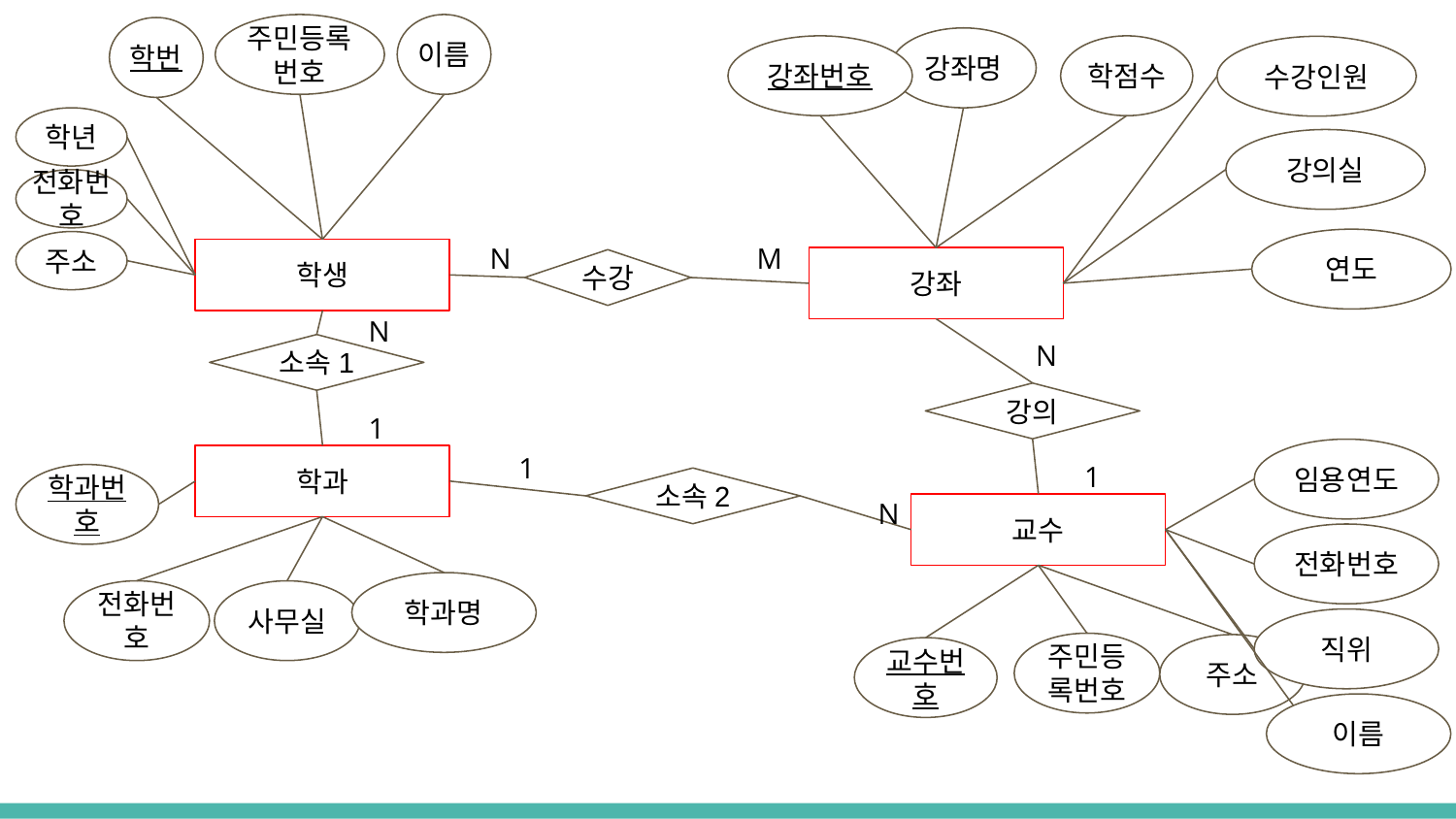

주민등록번호
이름
학번
강좌명
강좌번호
학점수
수강인원
학년
강의실
전화번호
N
M
연도
주소
학생
강좌
수강
N
N
소속1
강의
1
1
임용연도
1
학과
학과번호
소속2
N
교수
전화번호
학과명
전화번호
사무실
직위
주민등록번호
주소
교수번호
이름